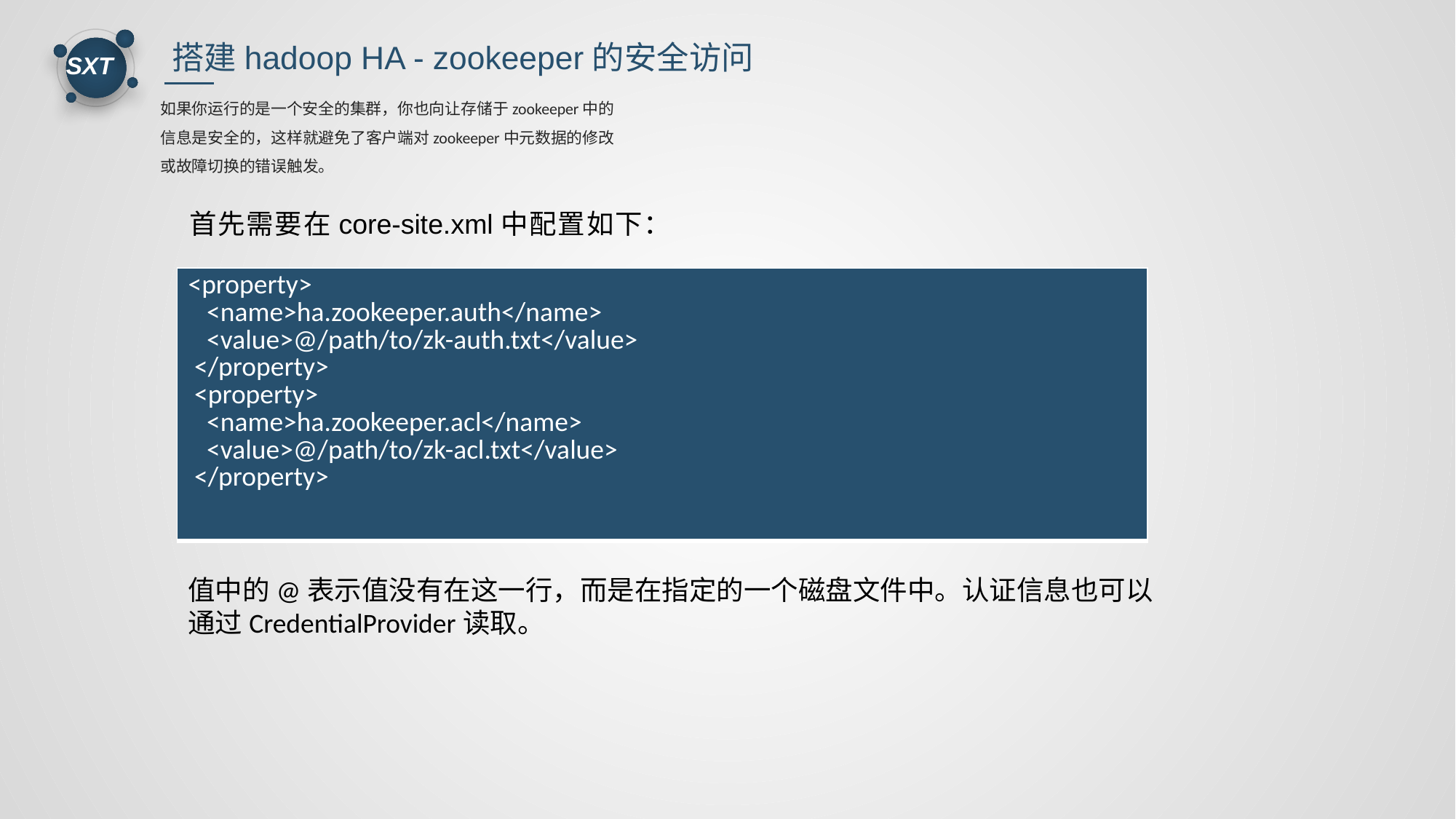

搭建hadoop HA - zookeeper的安全访问
如果你运行的是一个安全的集群，你也向让存储于zookeeper中的信息是安全的，这样就避免了客户端对zookeeper中元数据的修改或故障切换的错误触发。
首先需要在core-site.xml中配置如下：
| <property> <name>ha.zookeeper.auth</name> <value>@/path/to/zk-auth.txt</value> </property> <property> <name>ha.zookeeper.acl</name> <value>@/path/to/zk-acl.txt</value> </property> |
| --- |
值中的@表示值没有在这一行，而是在指定的一个磁盘文件中。认证信息也可以通过CredentialProvider读取。